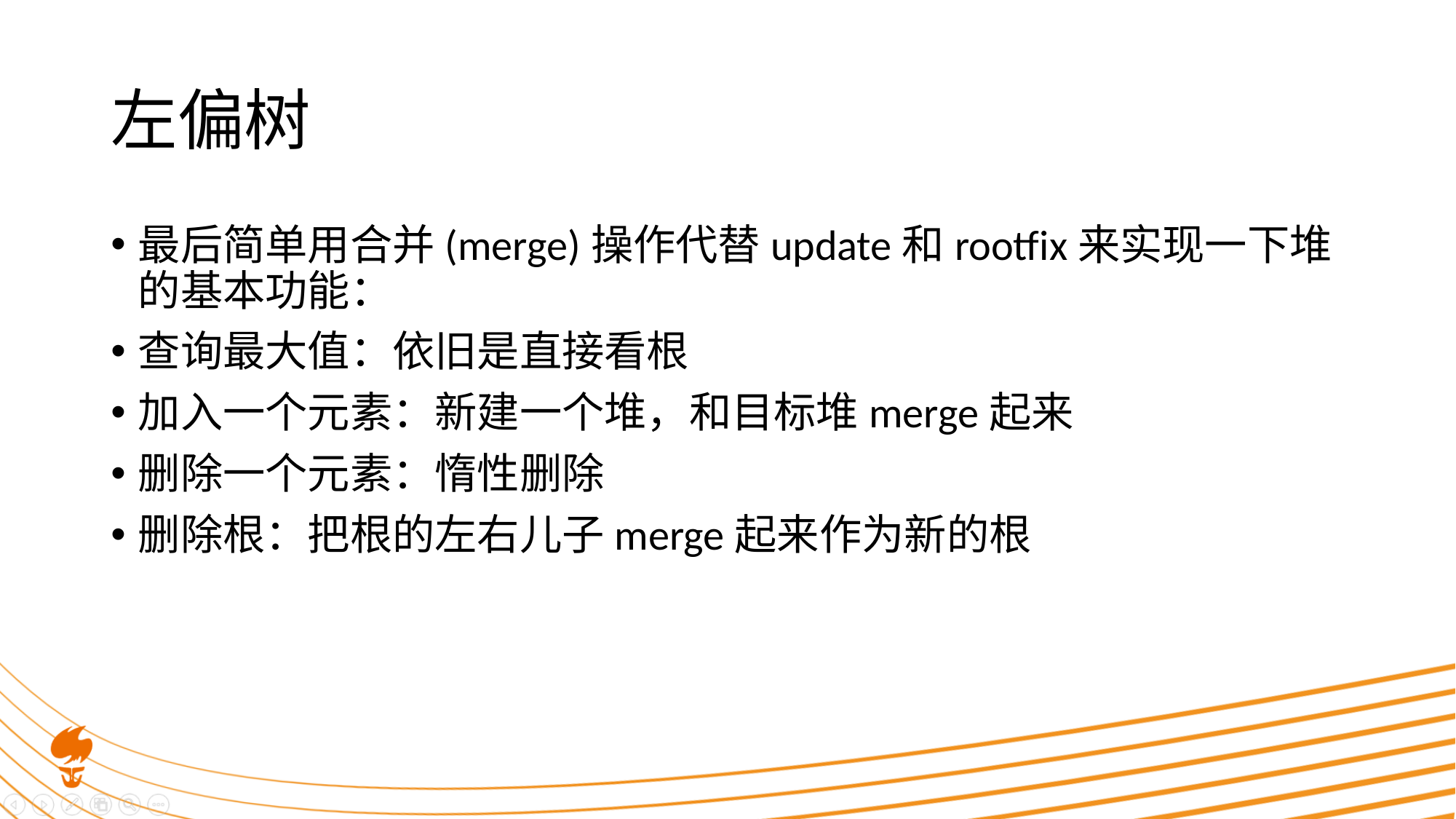

# 左偏树
最后简单用合并(merge)操作代替update和rootfix来实现一下堆的基本功能：
查询最大值：依旧是直接看根
加入一个元素：新建一个堆，和目标堆merge起来
删除一个元素：惰性删除
删除根：把根的左右儿子merge起来作为新的根